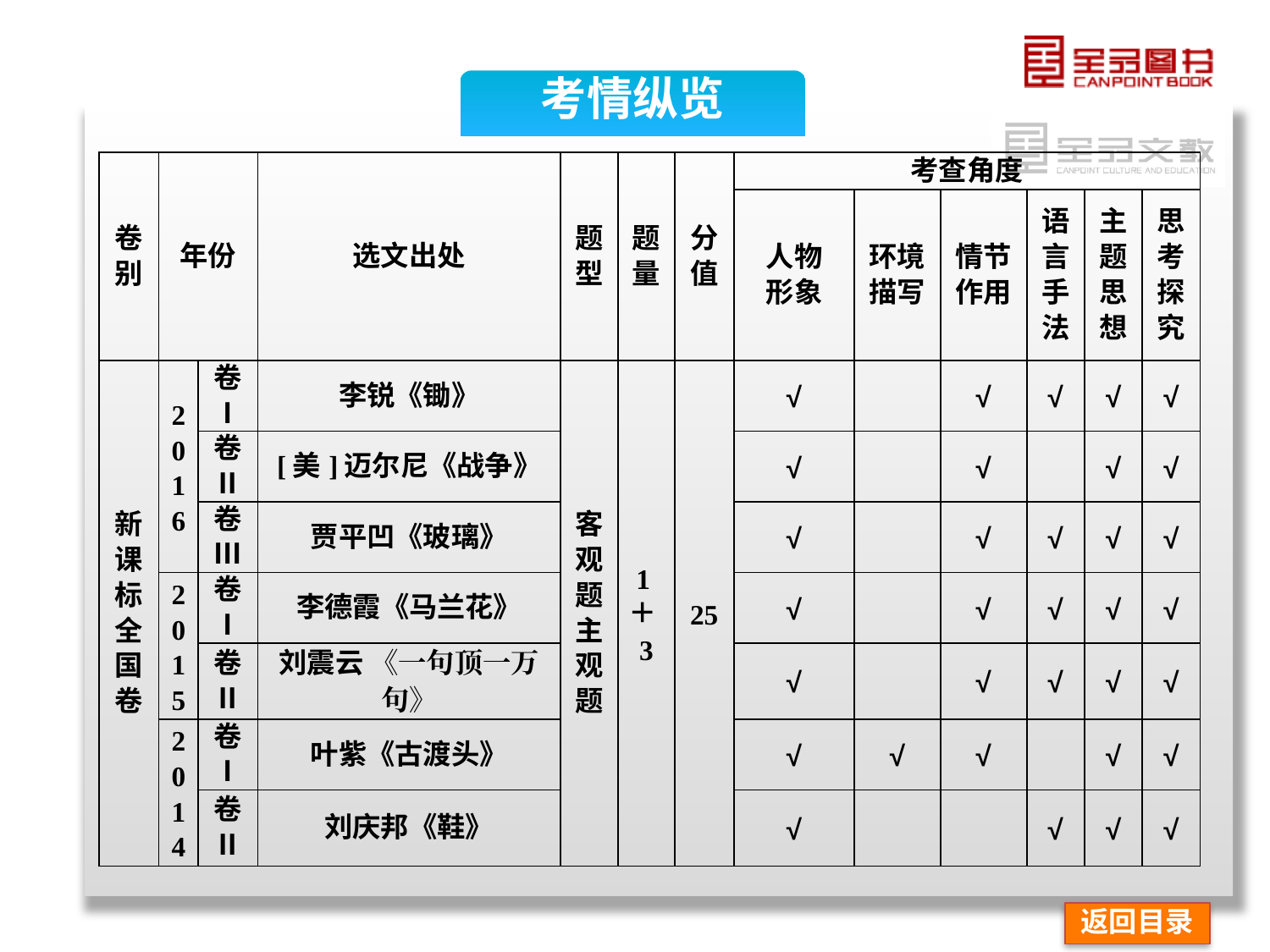

考情纵览
| 卷别 | 年份 |  | 选文出处 | 题型 | 题量 | 分值 | 考查角度 |  |  |  |  |  |
| --- | --- | --- | --- | --- | --- | --- | --- | --- | --- | --- | --- | --- |
|  |  |  |  |  |  |  | 人物 形象 | 环境 描写 | 情节 作用 | 语言 手法 | 主题 思想 | 思考 探究 |
| 新课标全国卷 | 2016 | 卷Ⅰ | 李锐《锄》 | 客观题 主观题 | 1＋3 | 25 | √ |  | √ | √ | √ | √ |
|  |  | 卷Ⅱ | [美]迈尔尼《战争》 |  |  |  | √ |  | √ |  | √ | √ |
|  |  | 卷Ⅲ | 贾平凹《玻璃》 |  |  |  | √ |  | √ | √ | √ | √ |
|  | 2015 | 卷Ⅰ | 李德霞《马兰花》 |  |  |  | √ |  | √ | √ | √ | √ |
|  |  | 卷Ⅱ | 刘震云 《一句顶一万句》 |  |  |  | √ |  | √ | √ | √ | √ |
|  | 2014 | 卷Ⅰ | 叶紫《古渡头》 |  |  |  | √ | √ | √ |  | √ | √ |
|  |  | 卷Ⅱ | 刘庆邦《鞋》 |  |  |  | √ |  |  | √ | √ | √ |
返回目录